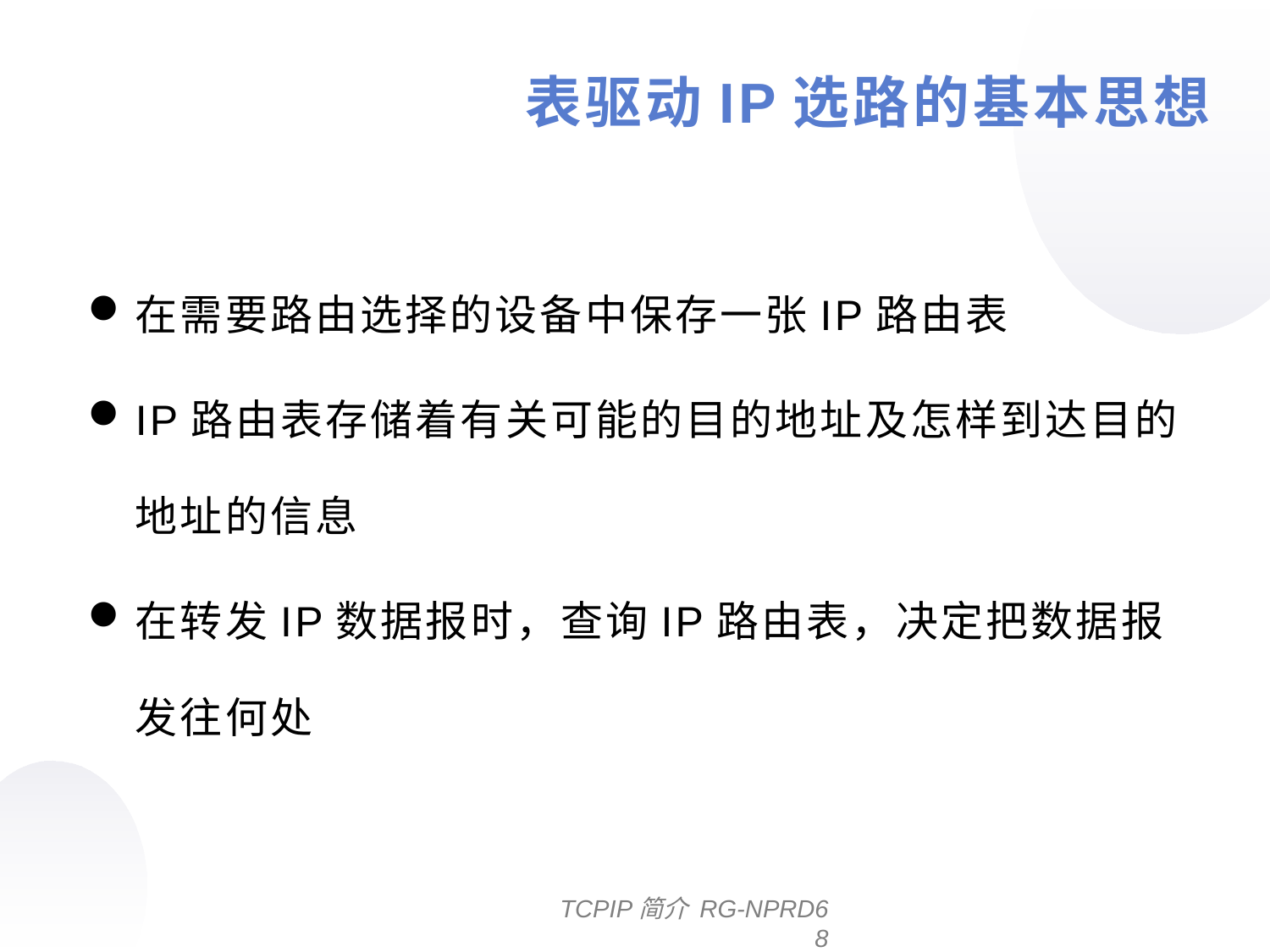

表驱动IP选路的基本思想
在需要路由选择的设备中保存一张IP路由表
IP路由表存储着有关可能的目的地址及怎样到达目的地址的信息
在转发IP数据报时，查询IP路由表，决定把数据报发往何处

TCPIP简介 RG-NPRD6
8